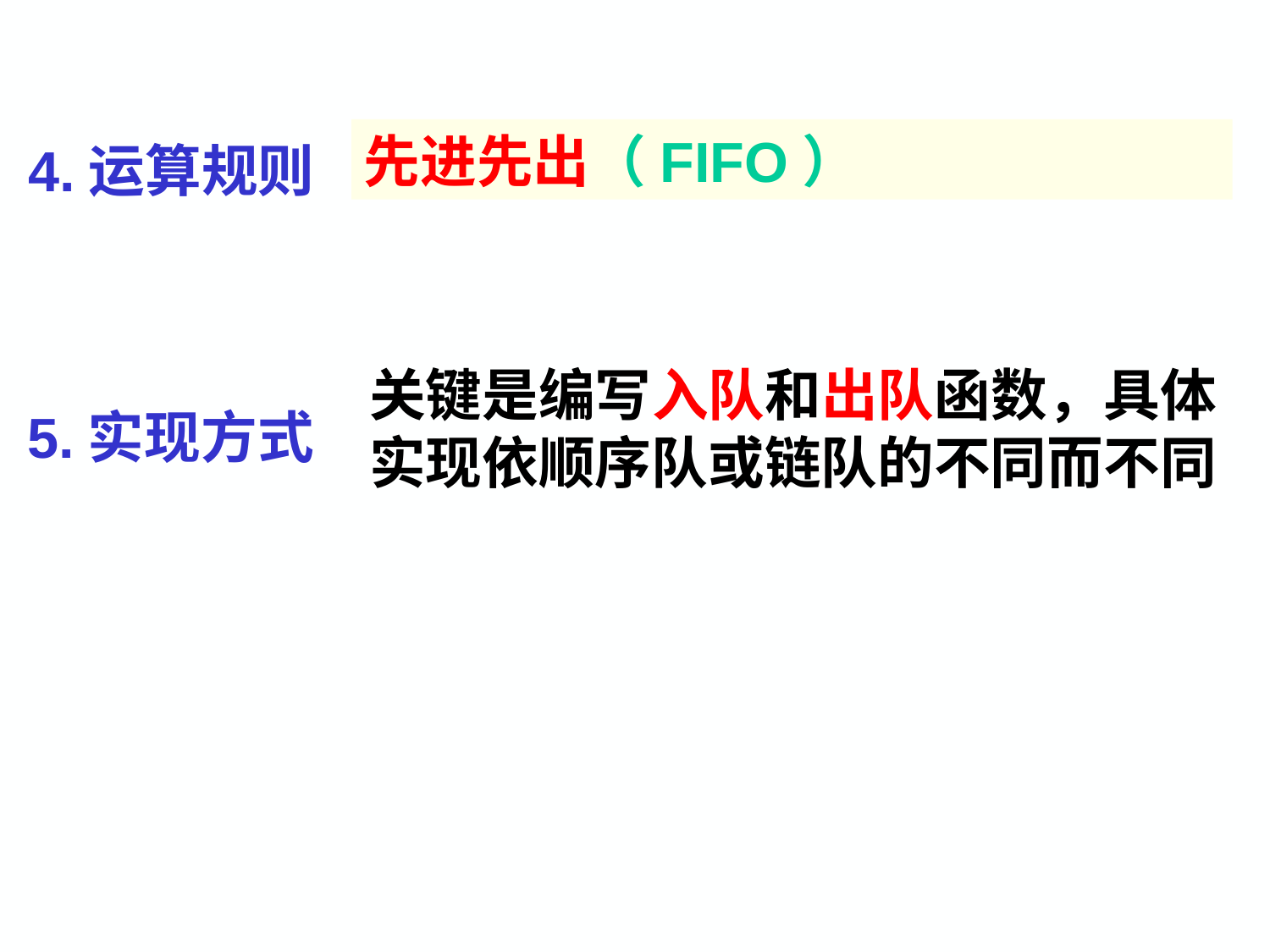

4.运算规则
先进先出（FIFO）
关键是编写入队和出队函数，具体实现依顺序队或链队的不同而不同
5.实现方式